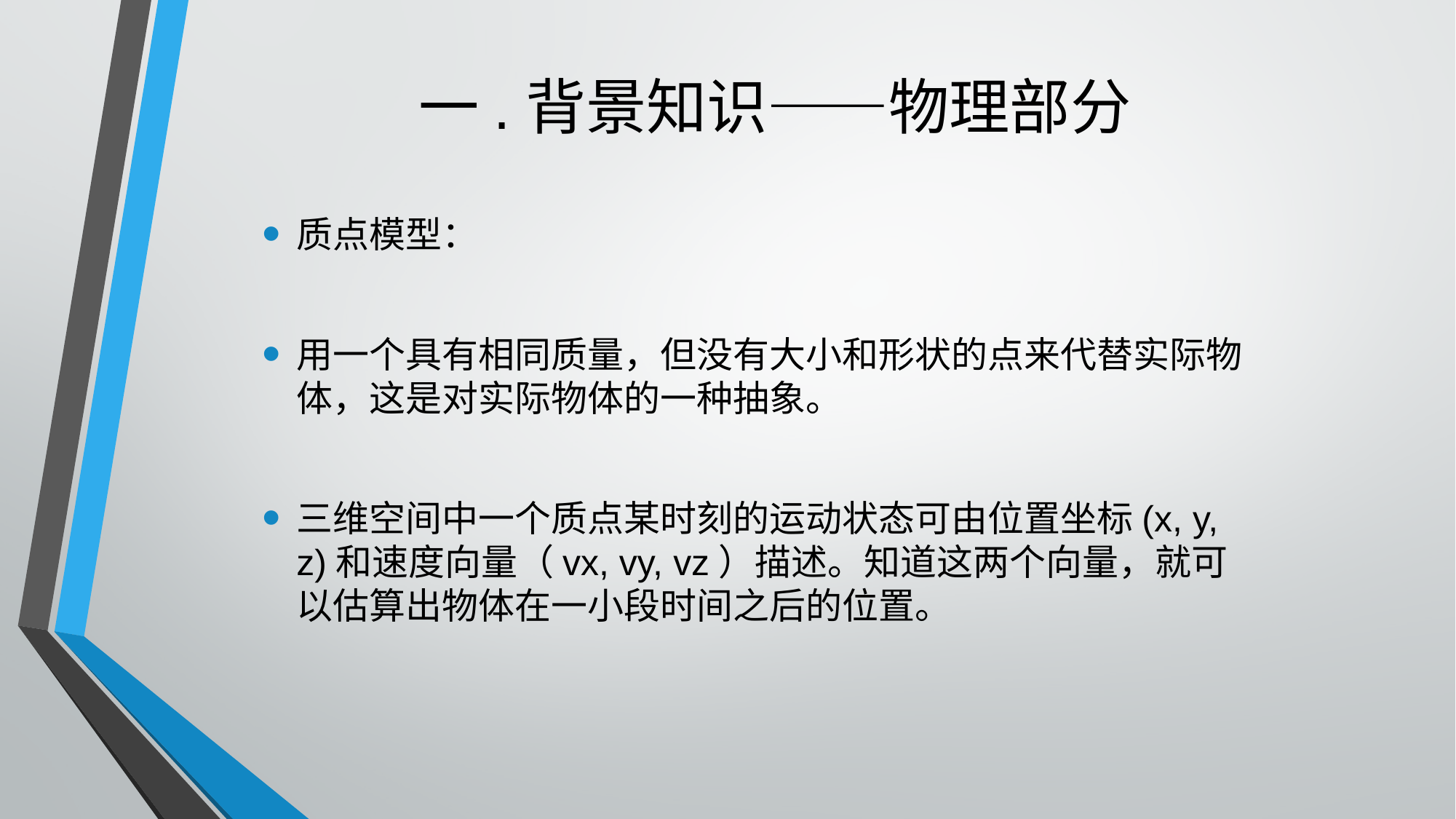

# 一.背景知识——物理部分
质点模型：

用一个具有相同质量，但没有大小和形状的点来代替实际物体，这是对实际物体的一种抽象。

三维空间中一个质点某时刻的运动状态可由位置坐标(x, y, z)和速度向量（vx, vy, vz）描述。知道这两个向量，就可以估算出物体在一小段时间之后的位置。